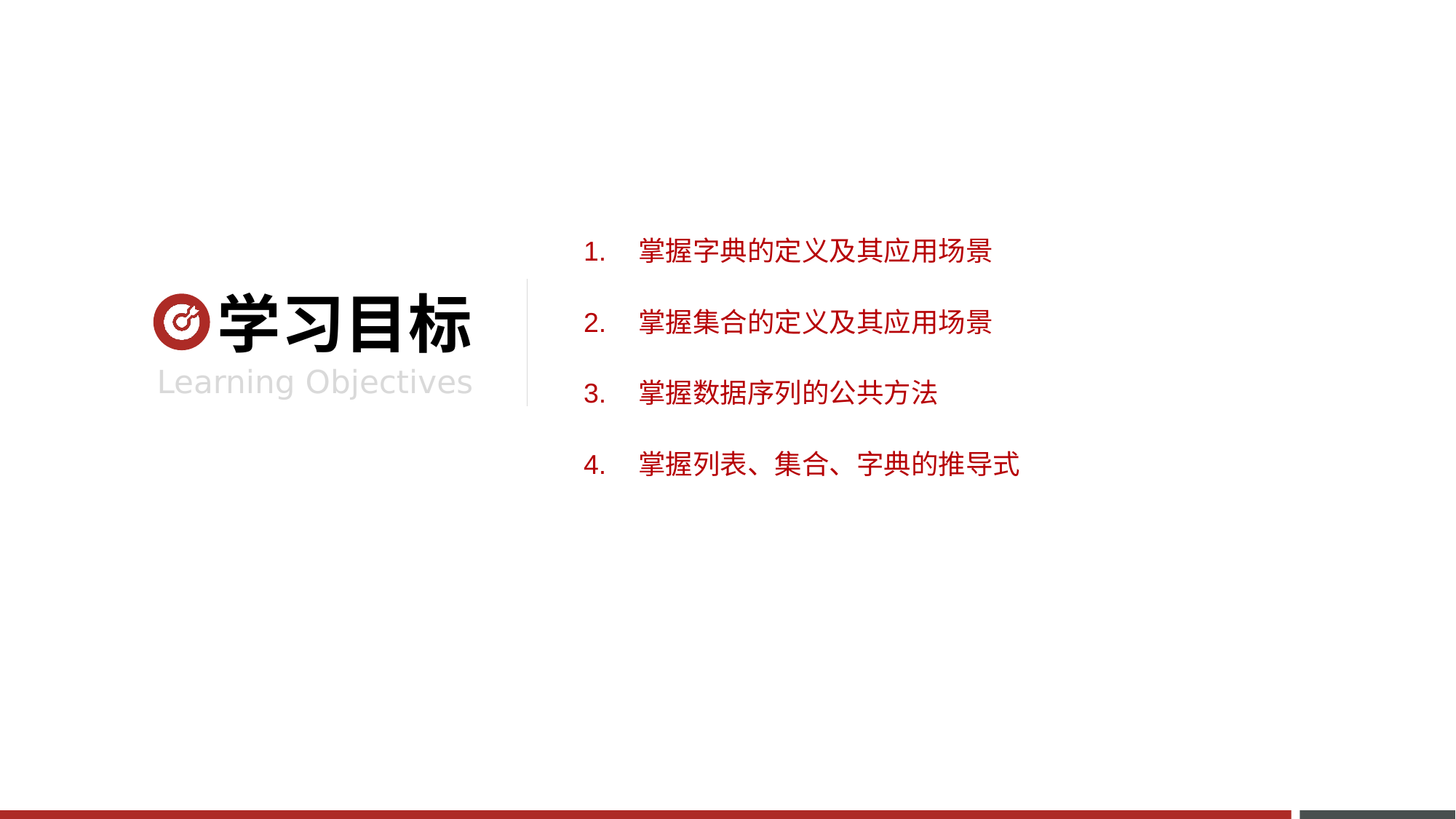

掌握字典的定义及其应用场景
掌握集合的定义及其应用场景
掌握数据序列的公共方法
掌握列表、集合、字典的推导式